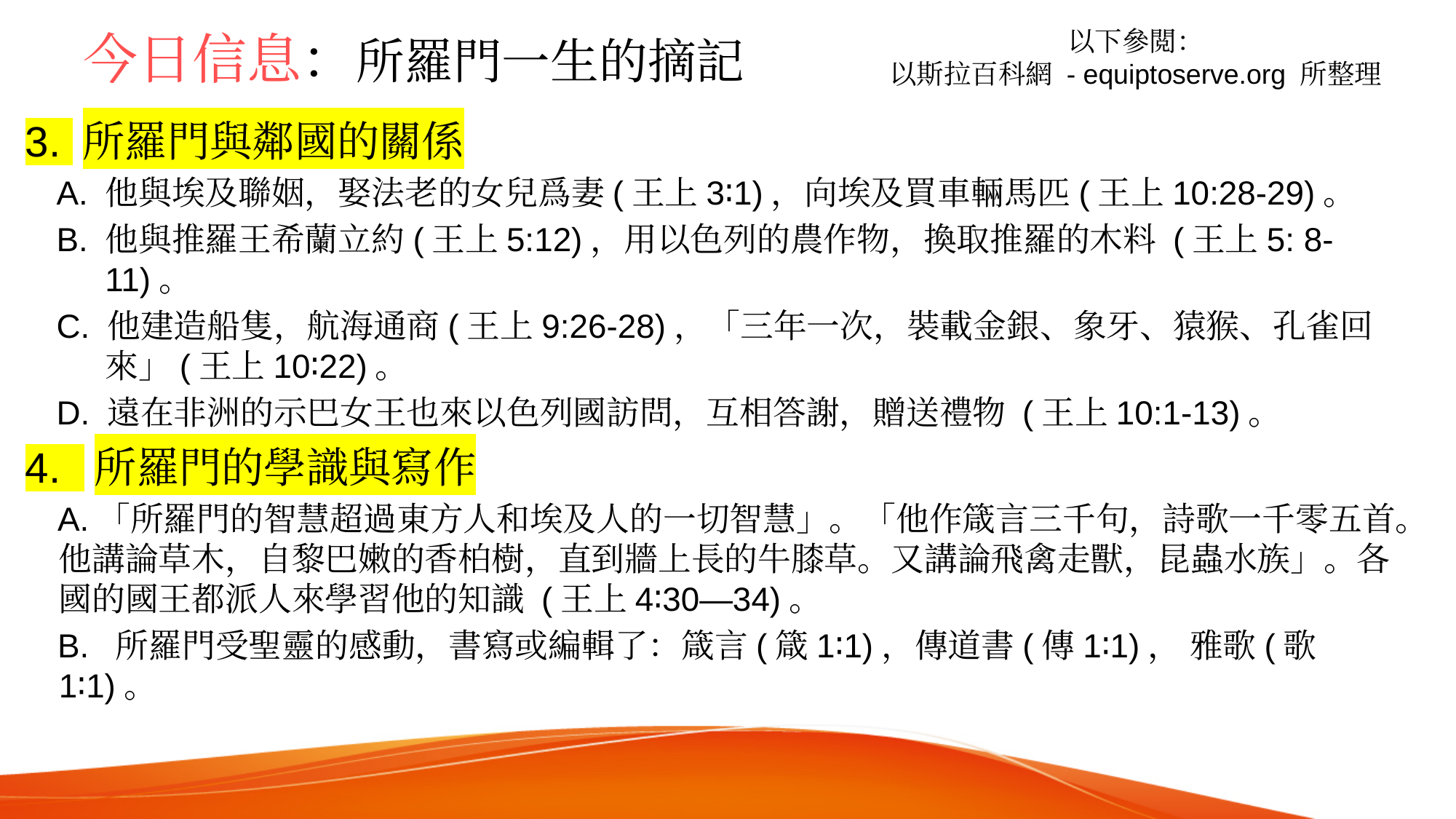

以下參閲：
以斯拉百科網 - equiptoserve.org 所整理
# 今日信息：所羅門一生的摘記
3. 所羅門與鄰國的關係
A. 他與埃及聯姻，娶法老的女兒爲妻(王上3∶1)，向埃及買車輛馬匹(王上10:28-29)。
B. 他與推羅王希蘭立約(王上5:12)，用以色列的農作物，換取推羅的木料 (王上5: 8-11)。
C. 他建造船隻，航海通商(王上9:26-28)，「三年一次，裝載金銀、象牙、猿猴、孔雀回來」(王上10∶22)。
D. 遠在非洲的示巴女王也來以色列國訪問，互相答謝，贈送禮物 (王上10:1-13)。
4.  所羅門的學識與寫作
A.「所羅門的智慧超過東方人和埃及人的一切智慧」。「他作箴言三千句，詩歌一千零五首。他講論草木，自黎巴嫩的香柏樹，直到牆上長的牛膝草。又講論飛禽走獸，昆蟲水族」。各國的國王都派人來學習他的知識 (王上4∶30—34)。
B.  所羅門受聖靈的感動，書寫或編輯了：箴言(箴1∶1)，傳道書(傳1∶1)， 雅歌(歌1∶1)。